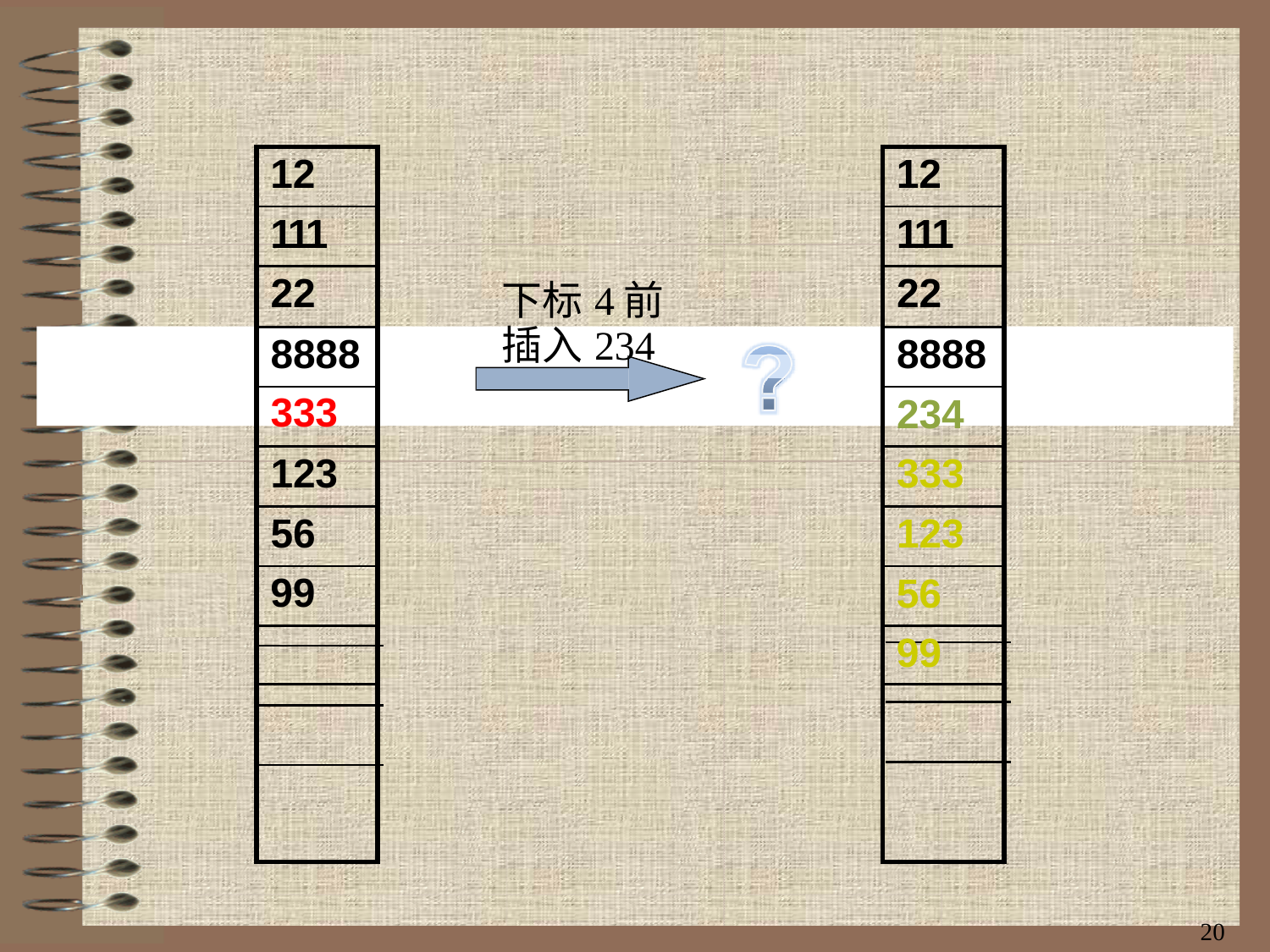

| 12 |  | 12 |
| --- | --- | --- |
| 111 |  | 111 |
| 22 | 下标4前 | 22 |
| 8888 | 插入234 | 8888 |
| 333 |  | 234 |
| 123 |  | 333 |
| 56 |  | 123 |
| 99 |  | 56 |
|  |  | 99 |
|  |  |  |
|  |  |  |
|  |  |  |

20